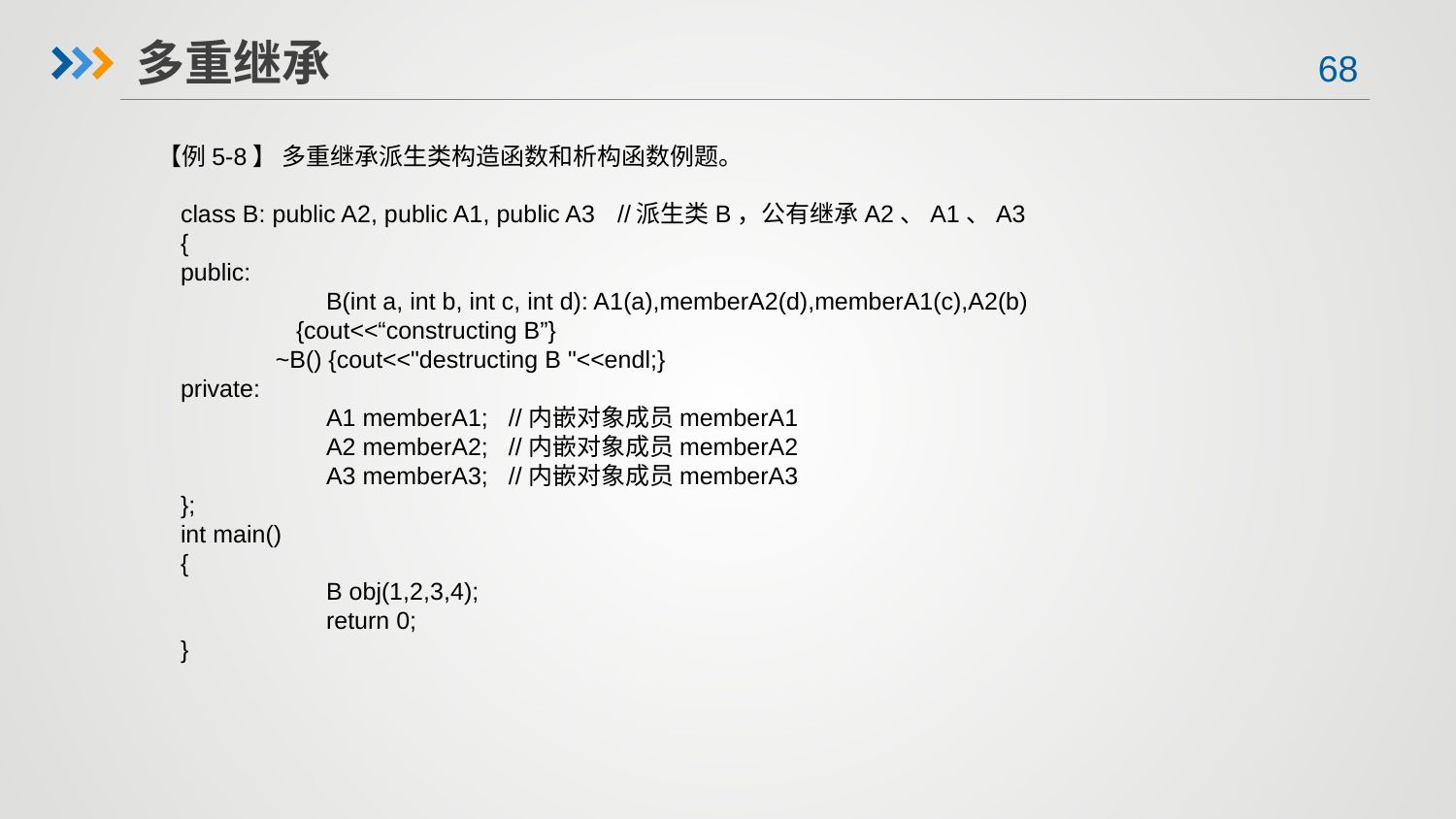

多重继承
【例5-8】 多重继承派生类构造函数和析构函数例题。
class B: public A2, public A1, public A3	//派生类B，公有继承A2、A1、A3
{
public:
	B(int a, int b, int c, int d): A1(a),memberA2(d),memberA1(c),A2(b)
                 {cout<<“constructing B”}
              ~B() {cout<<"destructing B "<<endl;}
private:
 	A1 memberA1;   //内嵌对象成员memberA1
 	A2 memberA2;   //内嵌对象成员memberA2
 	A3 memberA3;   //内嵌对象成员memberA3
};
int main()
{
 	B obj(1,2,3,4);
 	return 0;
}